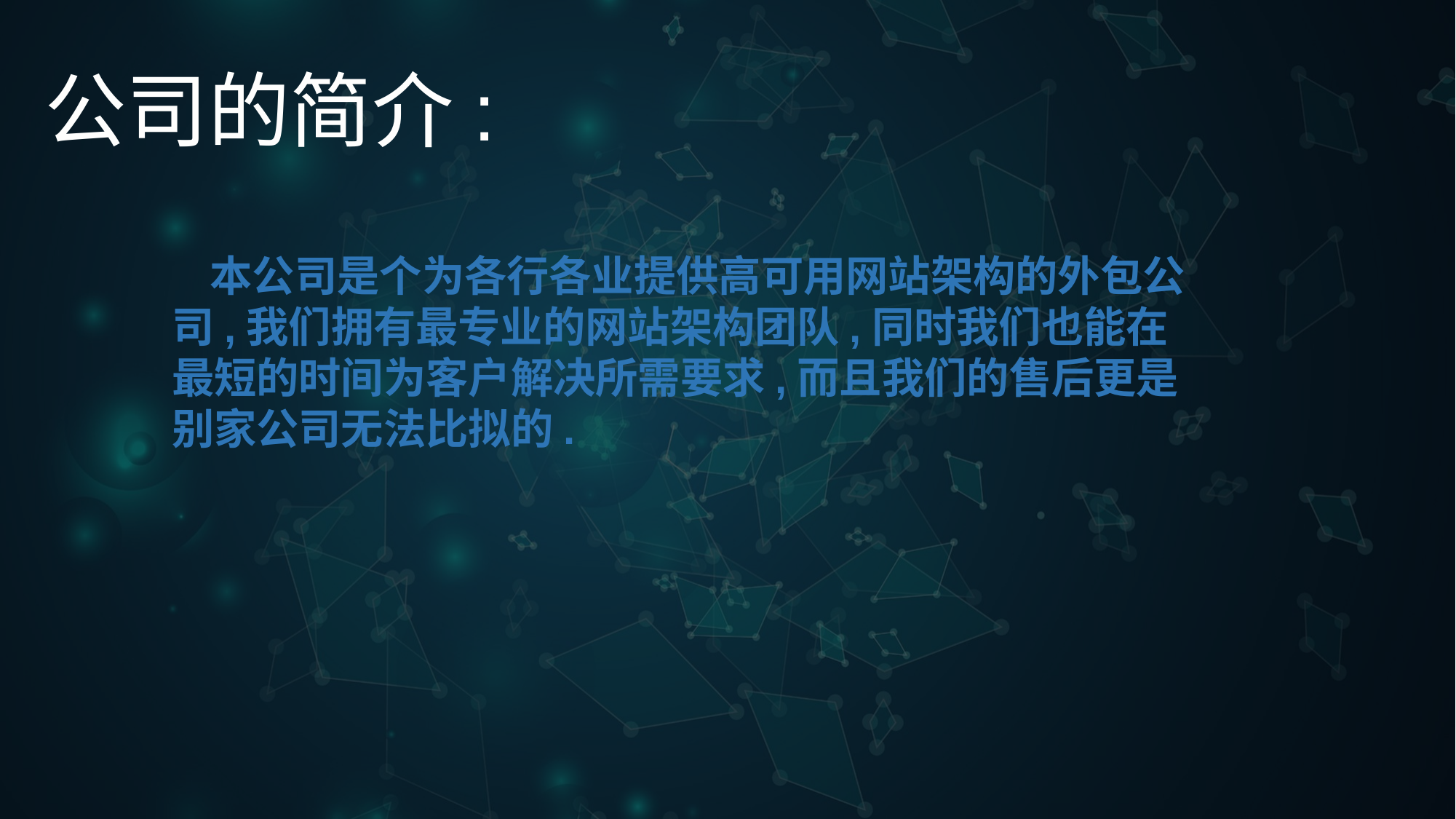

公司的简介:
    本公司是个为各行各业提供高可用网站架构的外包公司,我们拥有最专业的网站架构团队,同时我们也能在最短的时间为客户解决所需要求,而且我们的售后更是别家公司无法比拟的.